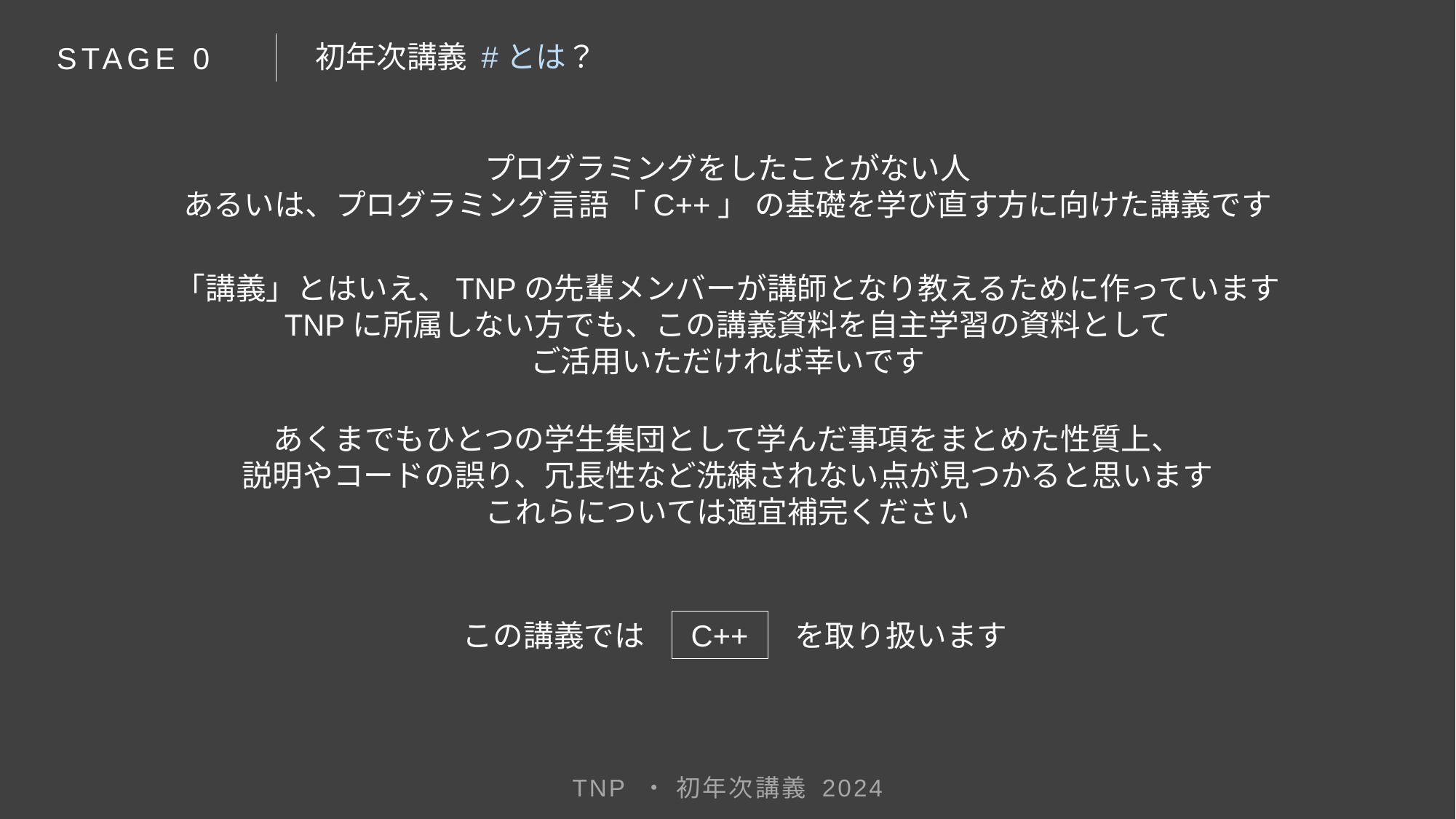

# 初年次講義 #とは？
STAGE 0
プログラミングをしたことがない人
あるいは、プログラミング言語 「C++」 の基礎を学び直す方に向けた講義です
「講義」とはいえ、TNPの先輩メンバーが講師となり教えるために作っています
TNPに所属しない方でも、この講義資料を自主学習の資料として
ご活用いただければ幸いです
あくまでもひとつの学生集団として学んだ事項をまとめた性質上、
説明やコードの誤り、冗長性など洗練されない点が見つかると思います
これらについては適宜補完ください
この講義では
C++
を取り扱います